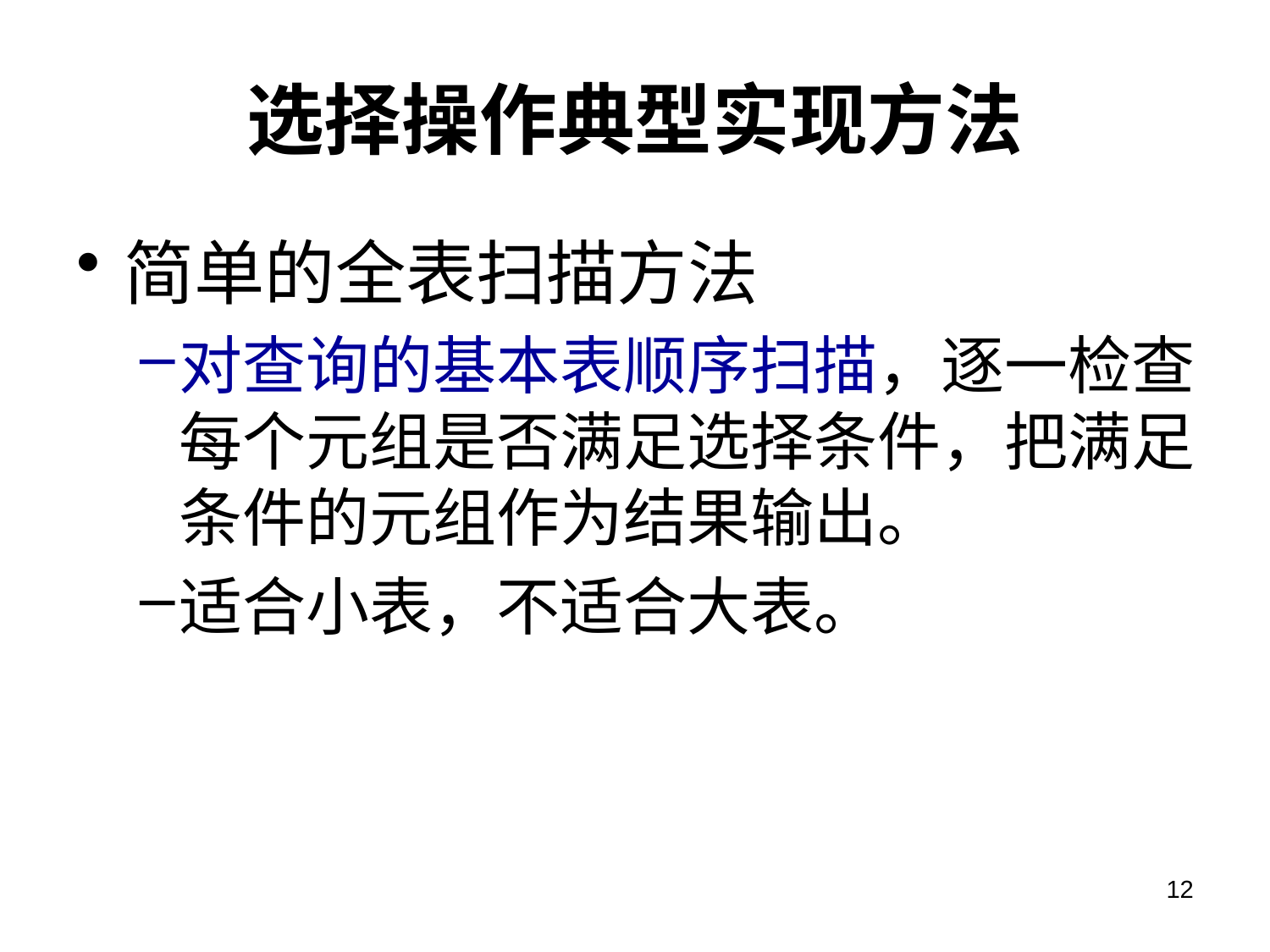

# 选择操作典型实现方法
简单的全表扫描方法
对查询的基本表顺序扫描，逐一检查每个元组是否满足选择条件，把满足条件的元组作为结果输出。
适合小表，不适合大表。

12